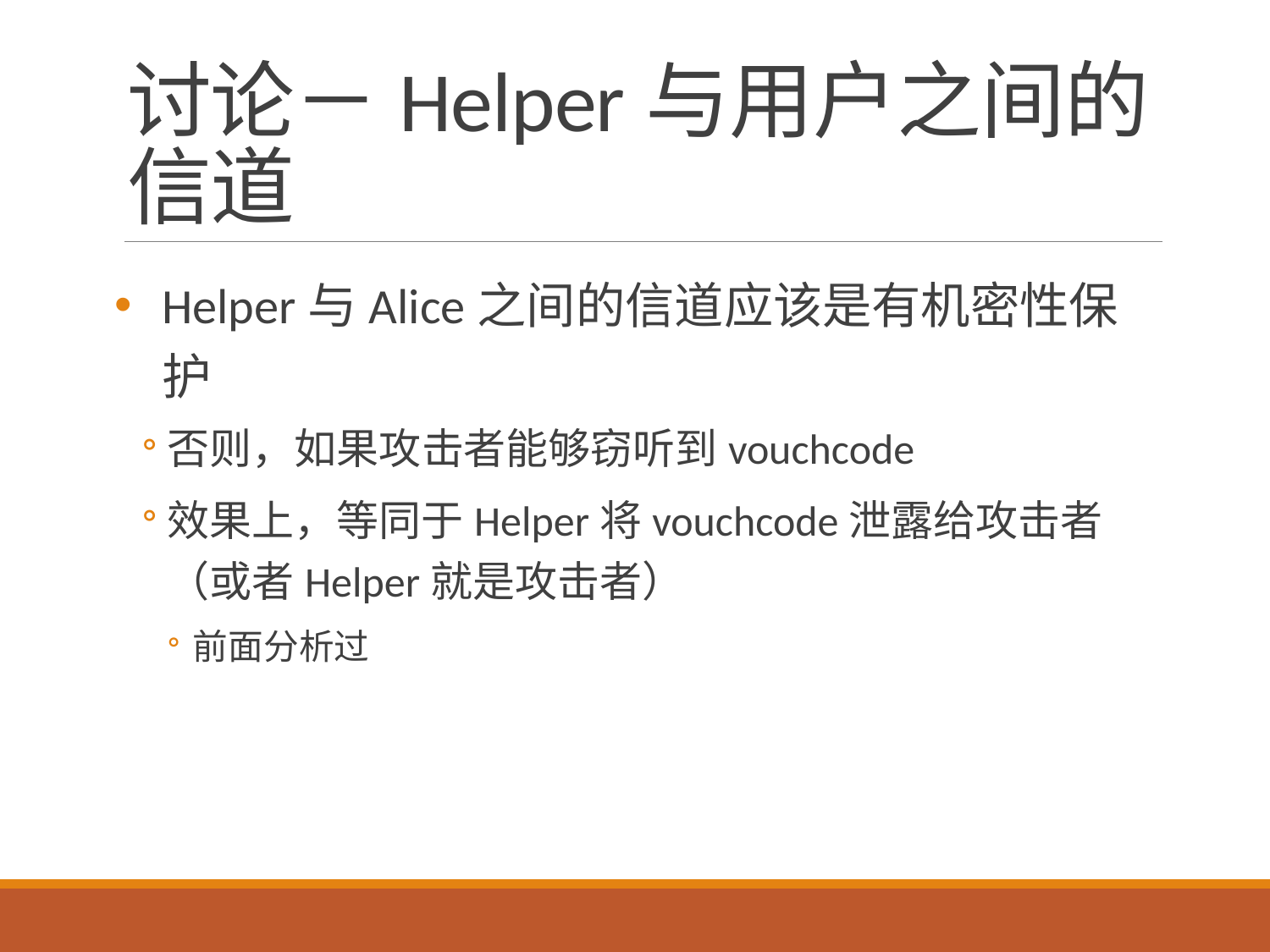

# 讨论－Helper与用户之间的信道
Helper与Alice之间的信道应该是有机密性保护
否则，如果攻击者能够窃听到vouchcode
效果上，等同于Helper将vouchcode泄露给攻击者（或者Helper就是攻击者）
前面分析过